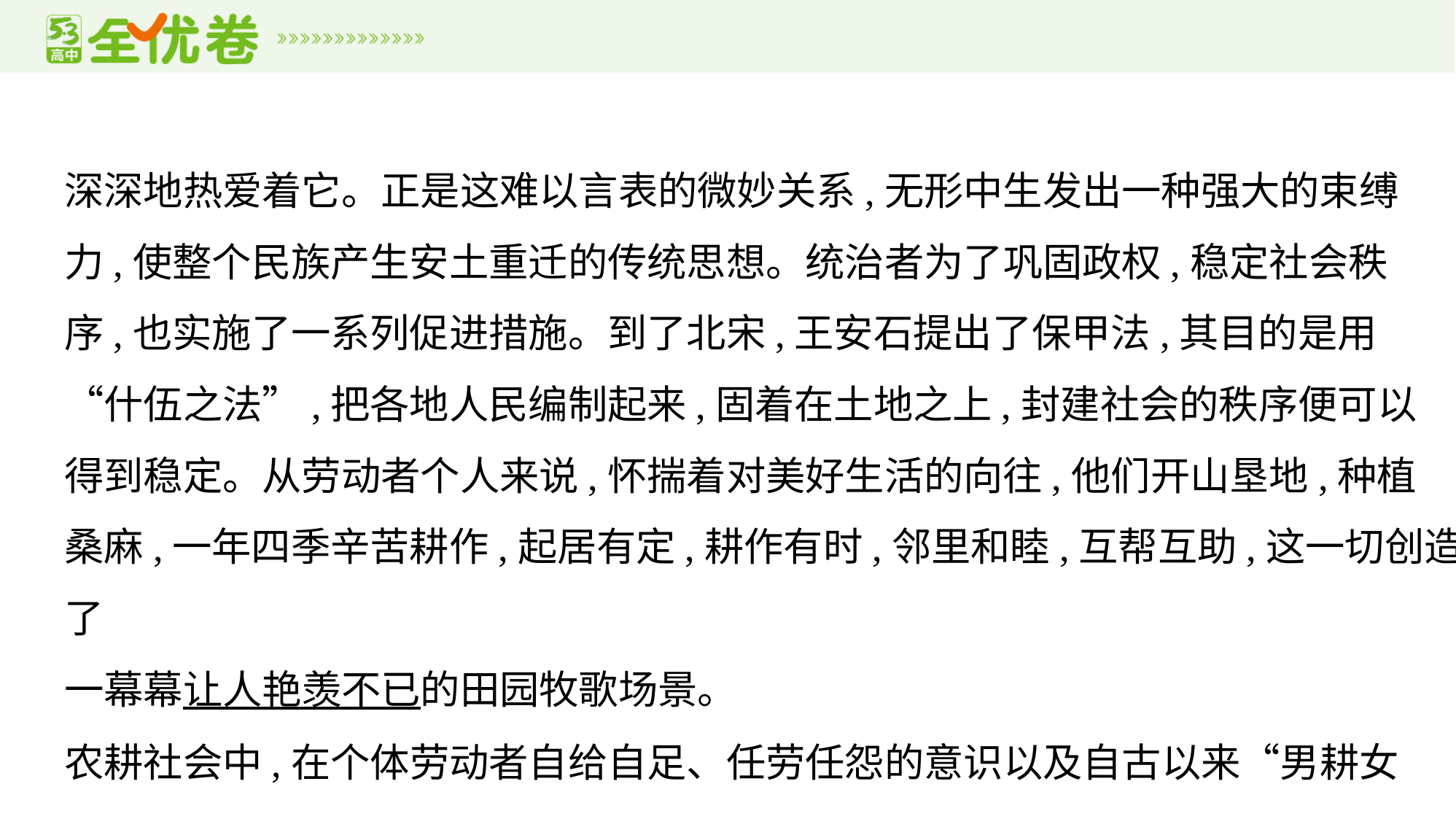

深深地热爱着它。正是这难以言表的微妙关系,无形中生发出一种强大的束缚
力,使整个民族产生安土重迁的传统思想。统治者为了巩固政权,稳定社会秩
序,也实施了一系列促进措施。到了北宋,王安石提出了保甲法,其目的是用
“什伍之法”,把各地人民编制起来,固着在土地之上,封建社会的秩序便可以
得到稳定。从劳动者个人来说,怀揣着对美好生活的向往,他们开山垦地,种植
桑麻,一年四季辛苦耕作,起居有定,耕作有时,邻里和睦,互帮互助,这一切创造了
一幕幕让人艳羡不已的田园牧歌场景。
农耕社会中,在个体劳动者自给自足、任劳任怨的意识以及自古以来“男耕女